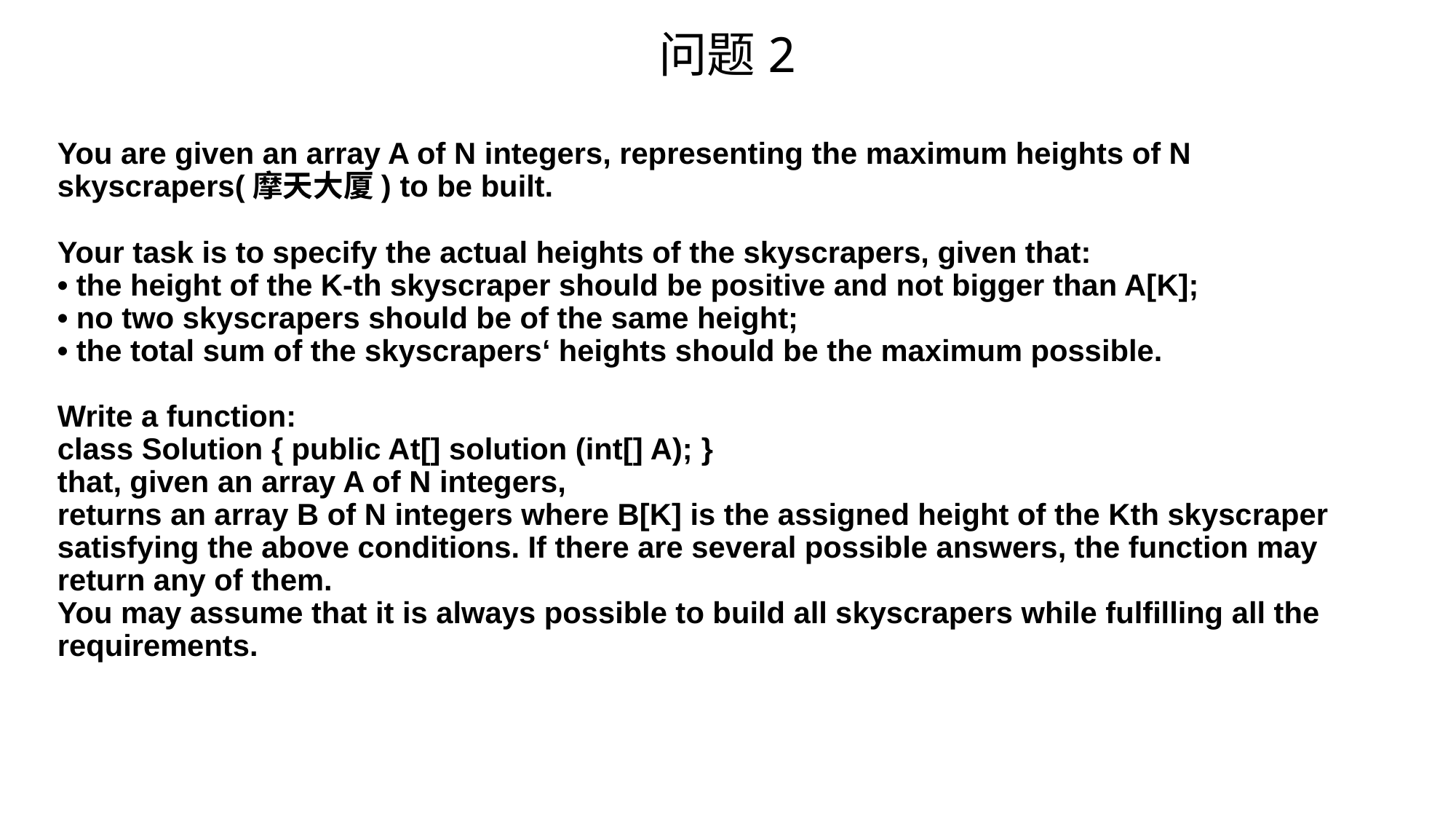

问题2
# You are given an array A of N integers, representing the maximum heights of N skyscrapers(摩天大厦) to be built. Your task is to specify the actual heights of the skyscrapers, given that: • the height of the K-th skyscraper should be positive and not bigger than A[K]; • no two skyscrapers should be of the same height; • the total sum of the skyscrapers‘ heights should be the maximum possible. Write a function: class Solution { public At[] solution (int[] A); } that, given an array A of N integers, returns an array B of N integers where B[K] is the assigned height of the Kth skyscraper satisfying the above conditions. If there are several possible answers, the function may return any of them. You may assume that it is always possible to build all skyscrapers while fulfilling all the requirements.